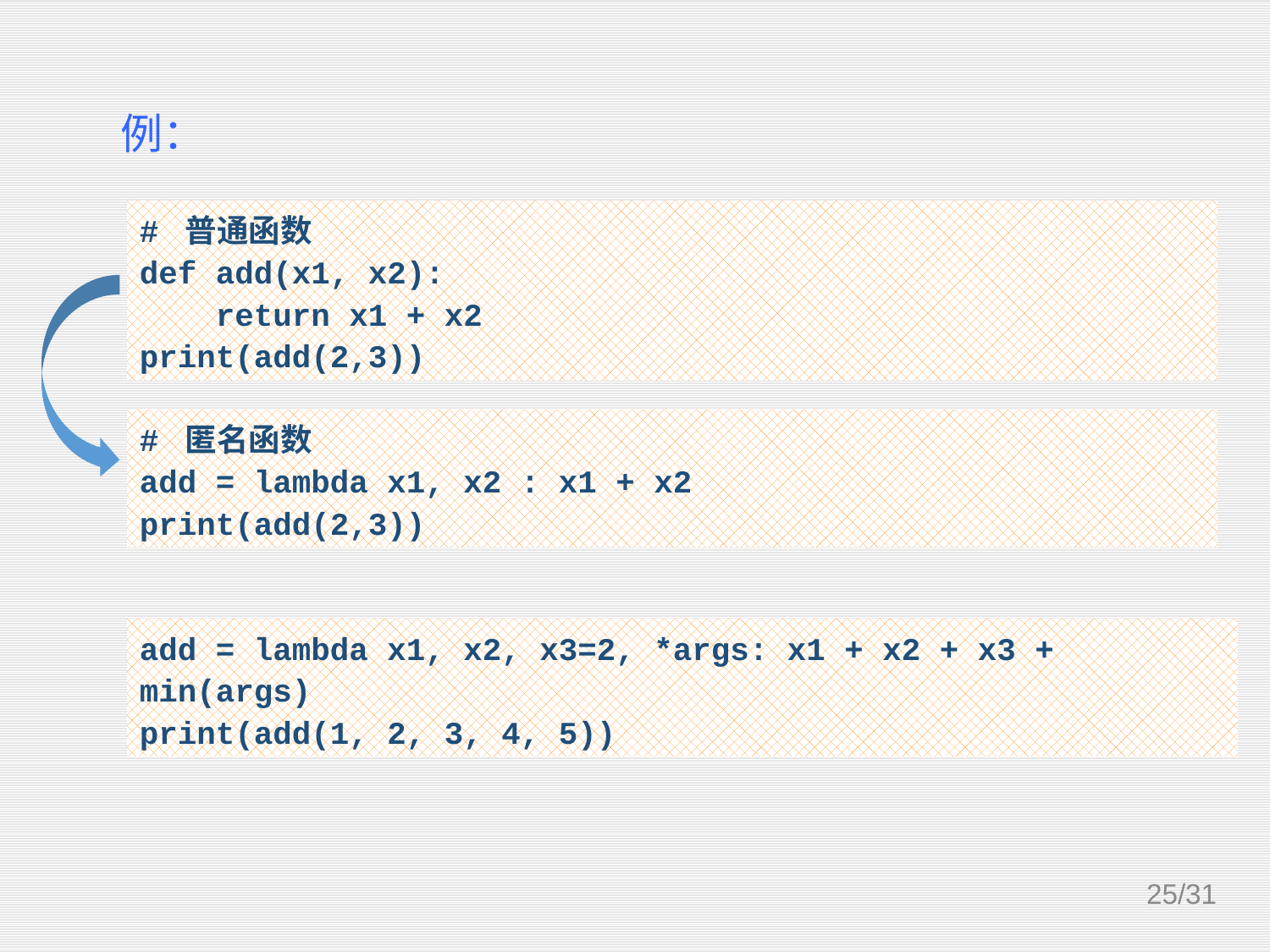

例：
# 普通函数
def add(x1, x2):
    return x1 + x2
print(add(2,3))

# 匿名函数
add = lambda x1, x2 : x1 + x2
print(add(2,3))
add = lambda x1, x2, x3=2, *args: x1 + x2 + x3 + min(args)
print(add(1, 2, 3, 4, 5))